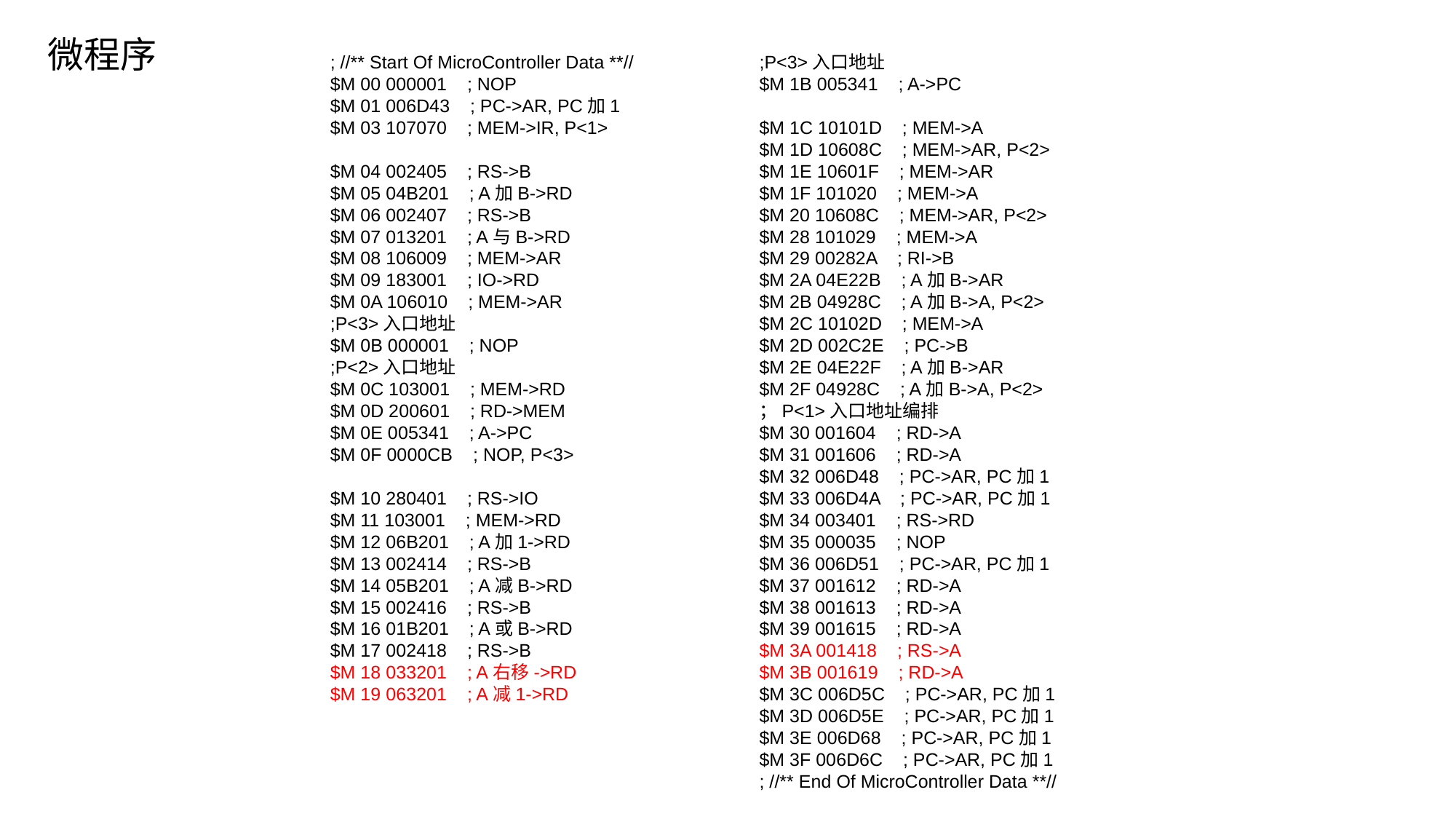

微程序
; //** Start Of MicroController Data **//
$M 00 000001    ; NOP
$M 01 006D43    ; PC->AR, PC加1
$M 03 107070    ; MEM->IR, P<1>

$M 04 002405    ; RS->B
$M 05 04B201    ; A加B->RD
$M 06 002407    ; RS->B
$M 07 013201    ; A与B->RD
$M 08 106009    ; MEM->AR
$M 09 183001    ; IO->RD
$M 0A 106010    ; MEM->AR
;P<3>入口地址
$M 0B 000001    ; NOP
;P<2>入口地址
$M 0C 103001    ; MEM->RD
$M 0D 200601    ; RD->MEM
$M 0E 005341    ; A->PC
$M 0F 0000CB    ; NOP, P<3>

$M 10 280401    ; RS->IO
$M 11 103001    ; MEM->RD
$M 12 06B201    ; A加1->RD
$M 13 002414    ; RS->B
$M 14 05B201    ; A减B->RD
$M 15 002416    ; RS->B
$M 16 01B201    ; A或B->RD
$M 17 002418    ; RS->B
$M 18 033201    ; A右移->RD
$M 19 063201    ; A减1->RD
;P<3>入口地址
$M 1B 005341    ; A->PC

$M 1C 10101D    ; MEM->A
$M 1D 10608C    ; MEM->AR, P<2>
$M 1E 10601F    ; MEM->AR
$M 1F 101020    ; MEM->A
$M 20 10608C    ; MEM->AR, P<2>
$M 28 101029    ; MEM->A
$M 29 00282A    ; RI->B
$M 2A 04E22B    ; A加B->AR
$M 2B 04928C    ; A加B->A, P<2>
$M 2C 10102D    ; MEM->A
$M 2D 002C2E    ; PC->B
$M 2E 04E22F    ; A加B->AR
$M 2F 04928C    ; A加B->A, P<2>
；P<1>入口地址编排
$M 30 001604    ; RD->A
$M 31 001606    ; RD->A
$M 32 006D48    ; PC->AR, PC加1
$M 33 006D4A    ; PC->AR, PC加1
$M 34 003401    ; RS->RD
$M 35 000035    ; NOP
$M 36 006D51    ; PC->AR, PC加1
$M 37 001612    ; RD->A
$M 38 001613    ; RD->A
$M 39 001615    ; RD->A
$M 3A 001418    ; RS->A
$M 3B 001619    ; RD->A
$M 3C 006D5C    ; PC->AR, PC加1
$M 3D 006D5E    ; PC->AR, PC加1
$M 3E 006D68    ; PC->AR, PC加1
$M 3F 006D6C    ; PC->AR, PC加1
; //** End Of MicroController Data **//